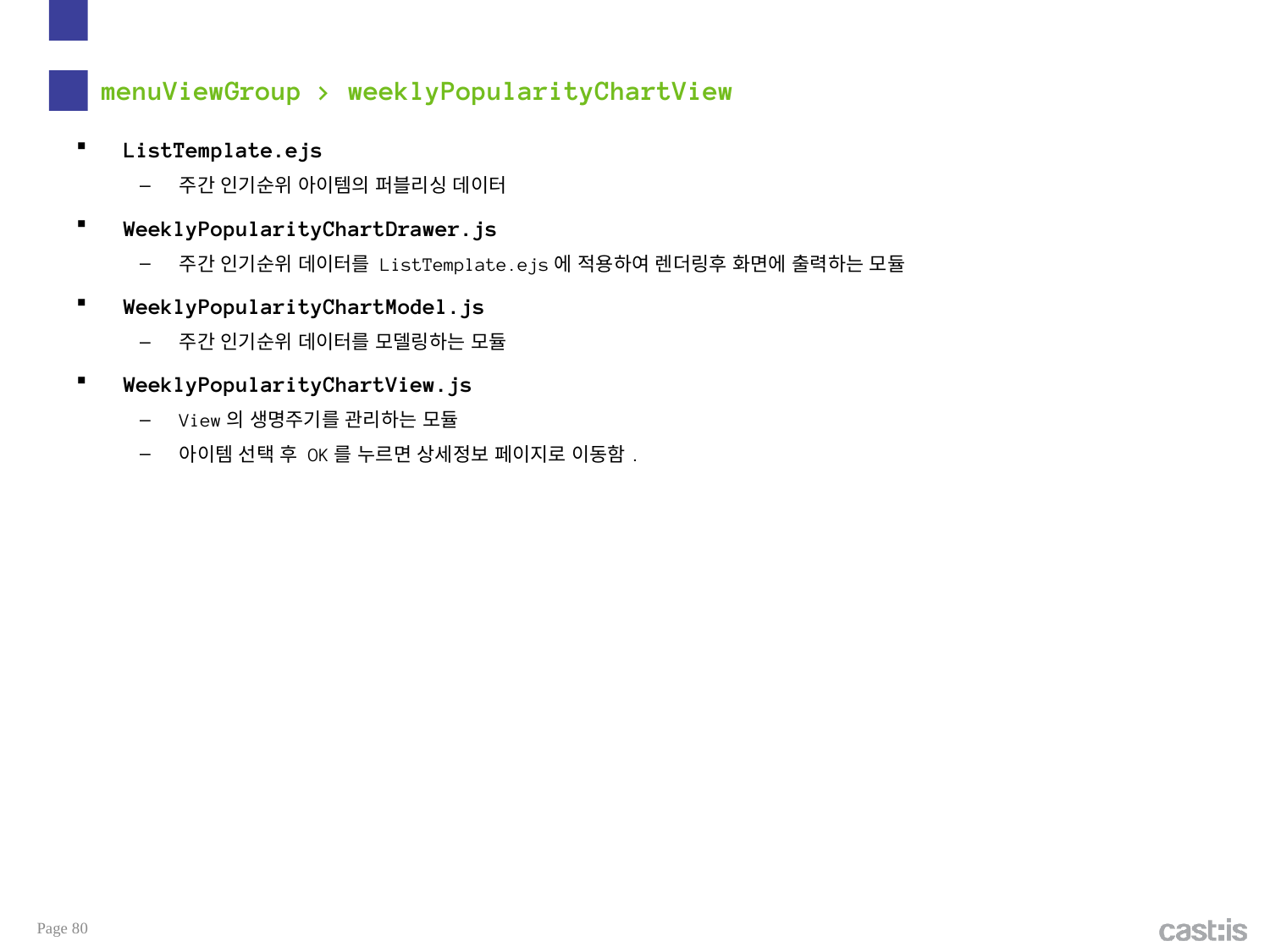

# menuViewGroup > weeklyPopularityChartView
ListTemplate.ejs
주간 인기순위 아이템의 퍼블리싱 데이터

WeeklyPopularityChartDrawer.js
주간 인기순위 데이터를 ListTemplate.ejs에 적용하여 렌더링후 화면에 출력하는 모듈

WeeklyPopularityChartModel.js
주간 인기순위 데이터를 모델링하는 모듈

WeeklyPopularityChartView.js
View의 생명주기를 관리하는 모듈
아이템 선택 후 OK를 누르면 상세정보 페이지로 이동함.

Page 80